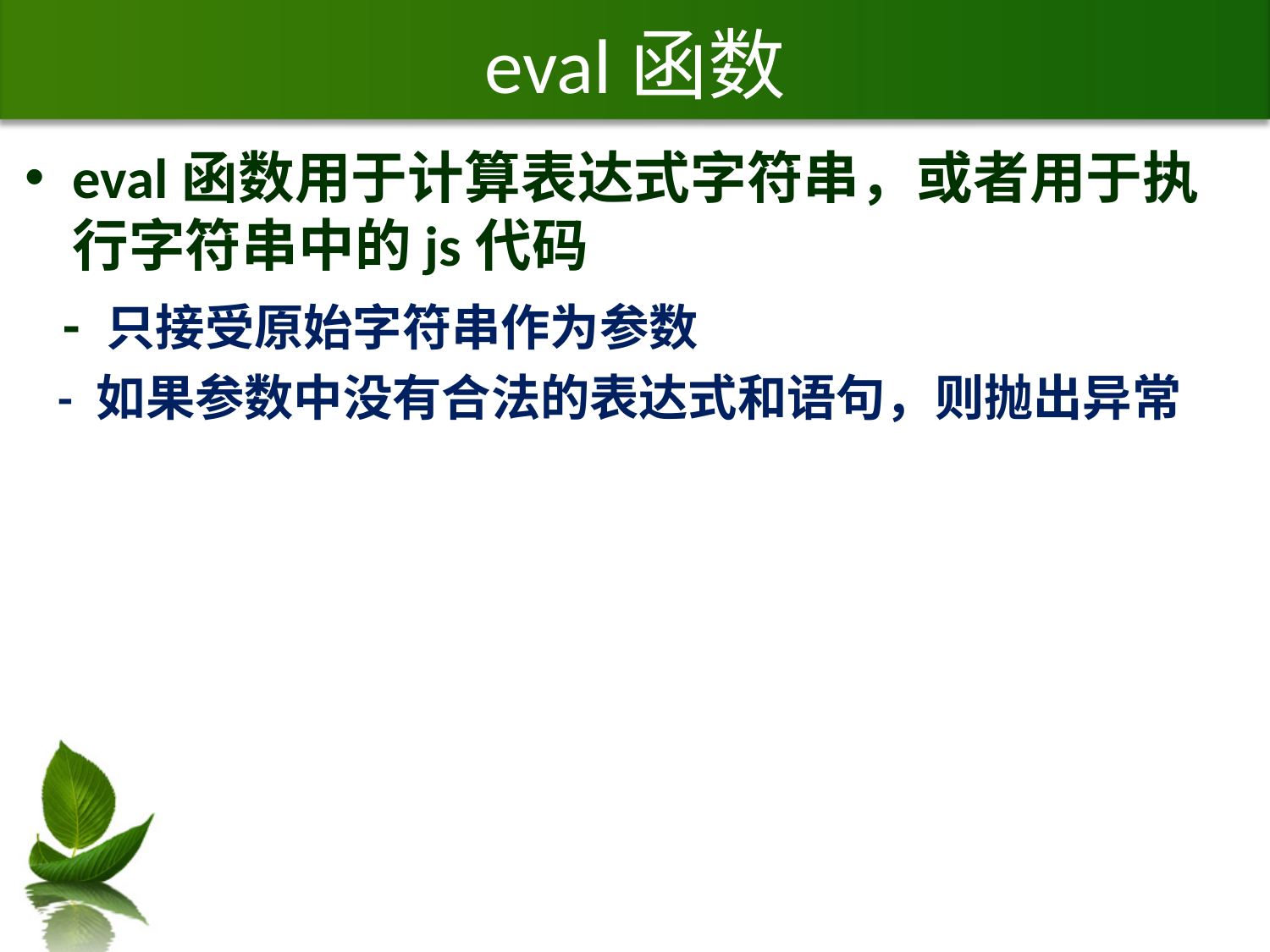

# eval函数
eval函数用于计算表达式字符串，或者用于执行字符串中的js代码
   - 只接受原始字符串作为参数
   - 如果参数中没有合法的表达式和语句，则抛出异常